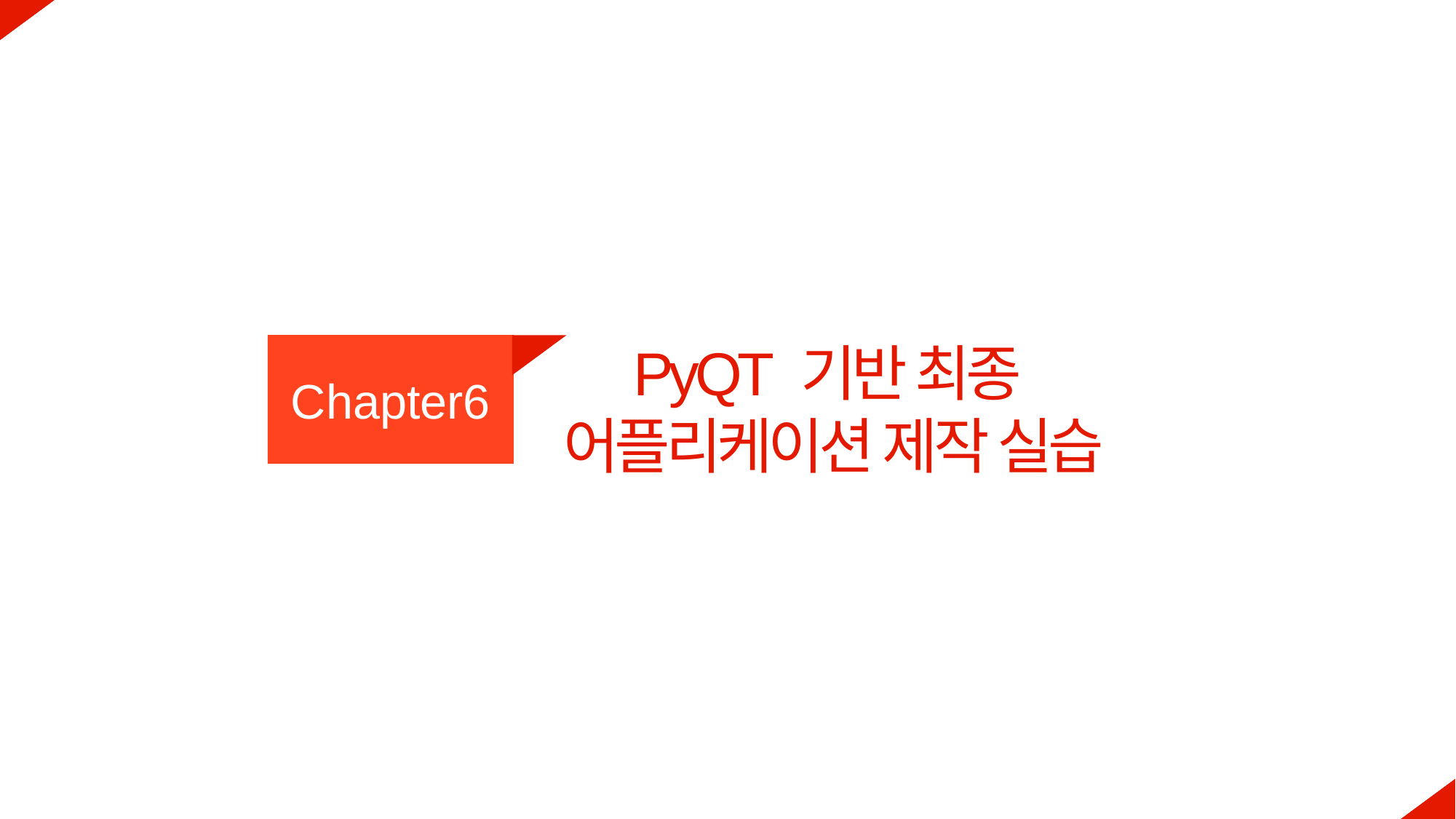

Chapter6
PyQT 기반 최종
어플리케이션 제작 실습